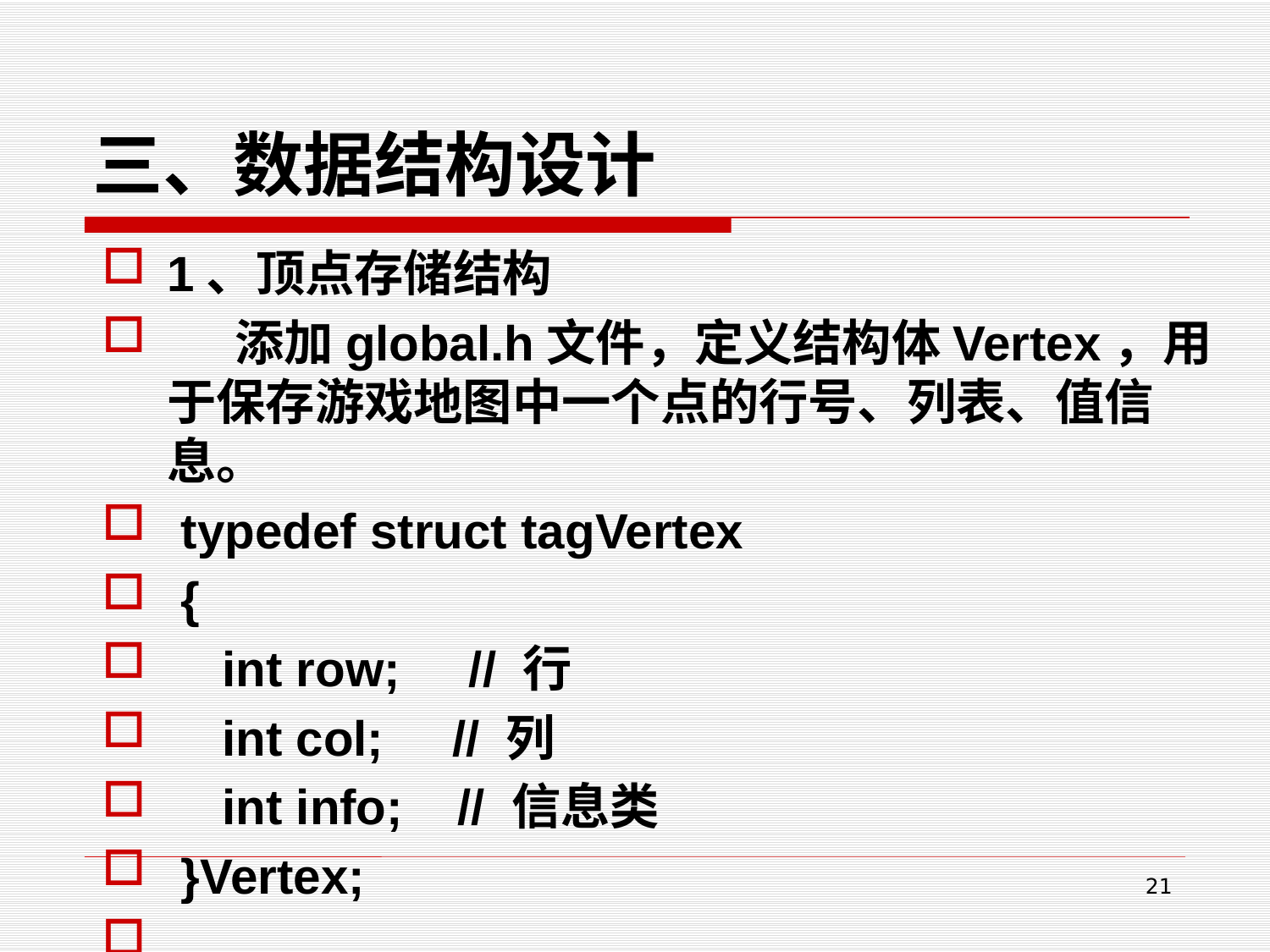

# 三、数据结构设计
1、顶点存储结构
     添加global.h文件，定义结构体Vertex，用于保存游戏地图中一个点的行号、列表、值信息。
 typedef struct tagVertex
 {
    int row;     // 行
    int col;     // 列
    int info;    // 信息类
 }Vertex;

21